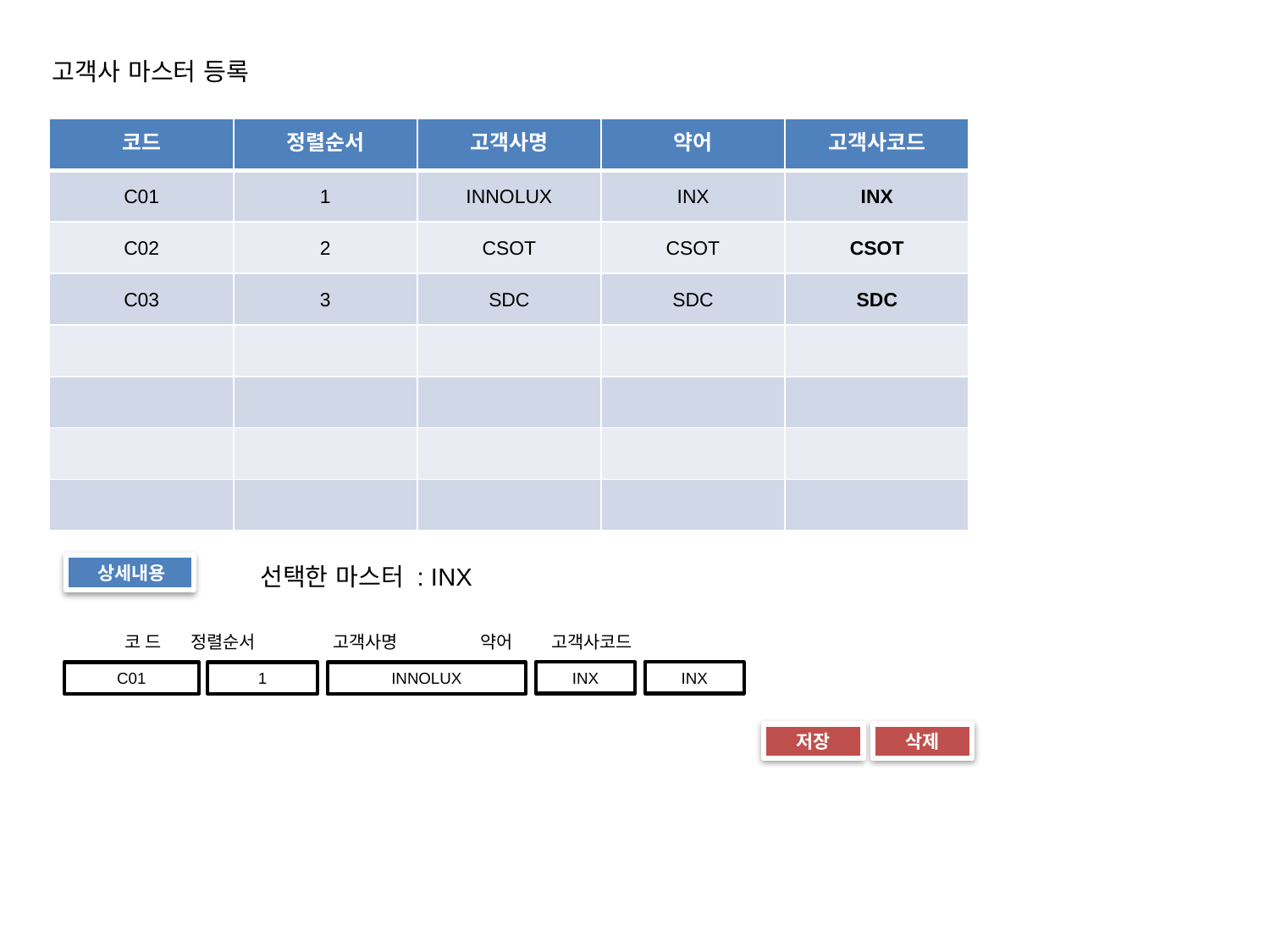

고객사 마스터 등록
| 코드 | 정렬순서 | 고객사명 | 약어 | 고객사코드 |
| --- | --- | --- | --- | --- |
| C01 | 1 | INNOLUX | INX | INX |
| C02 | 2 | CSOT | CSOT | CSOT |
| C03 | 3 | SDC | SDC | SDC |
|  |  |  |  |  |
|  |  |  |  |  |
|  |  |  |  |  |
|  |  |  |  |  |
   상세내용
선택한 마스터 : INX
            코 드      정렬순서                고객사명                 약어        고객사코드
INX
INX
C01
1
INNOLUX
저장
삭제